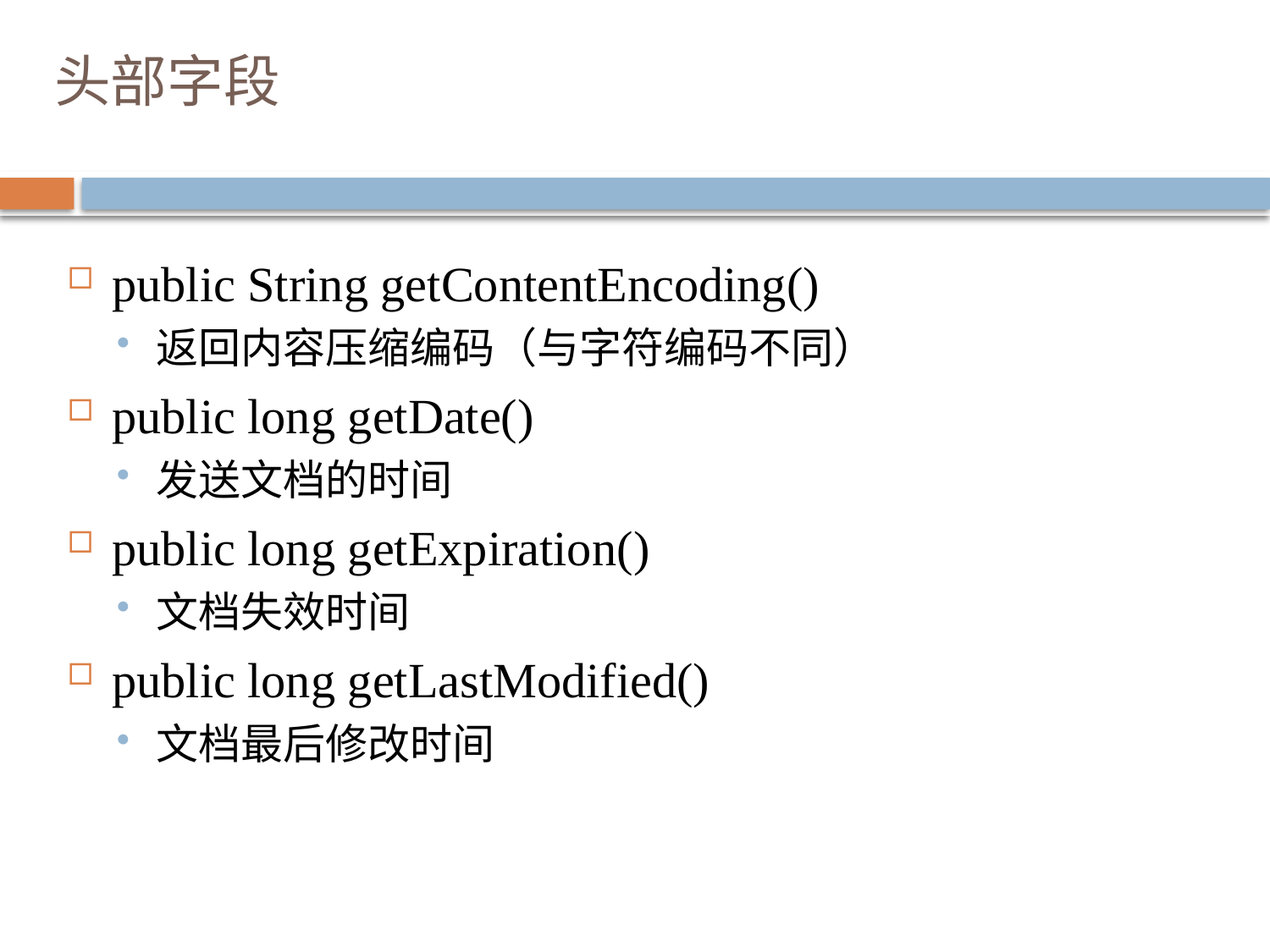

# 头部字段
public String getContentEncoding()
返回内容压缩编码（与字符编码不同）
public long getDate()
发送文档的时间
public long getExpiration()
文档失效时间
public long getLastModified()
文档最后修改时间